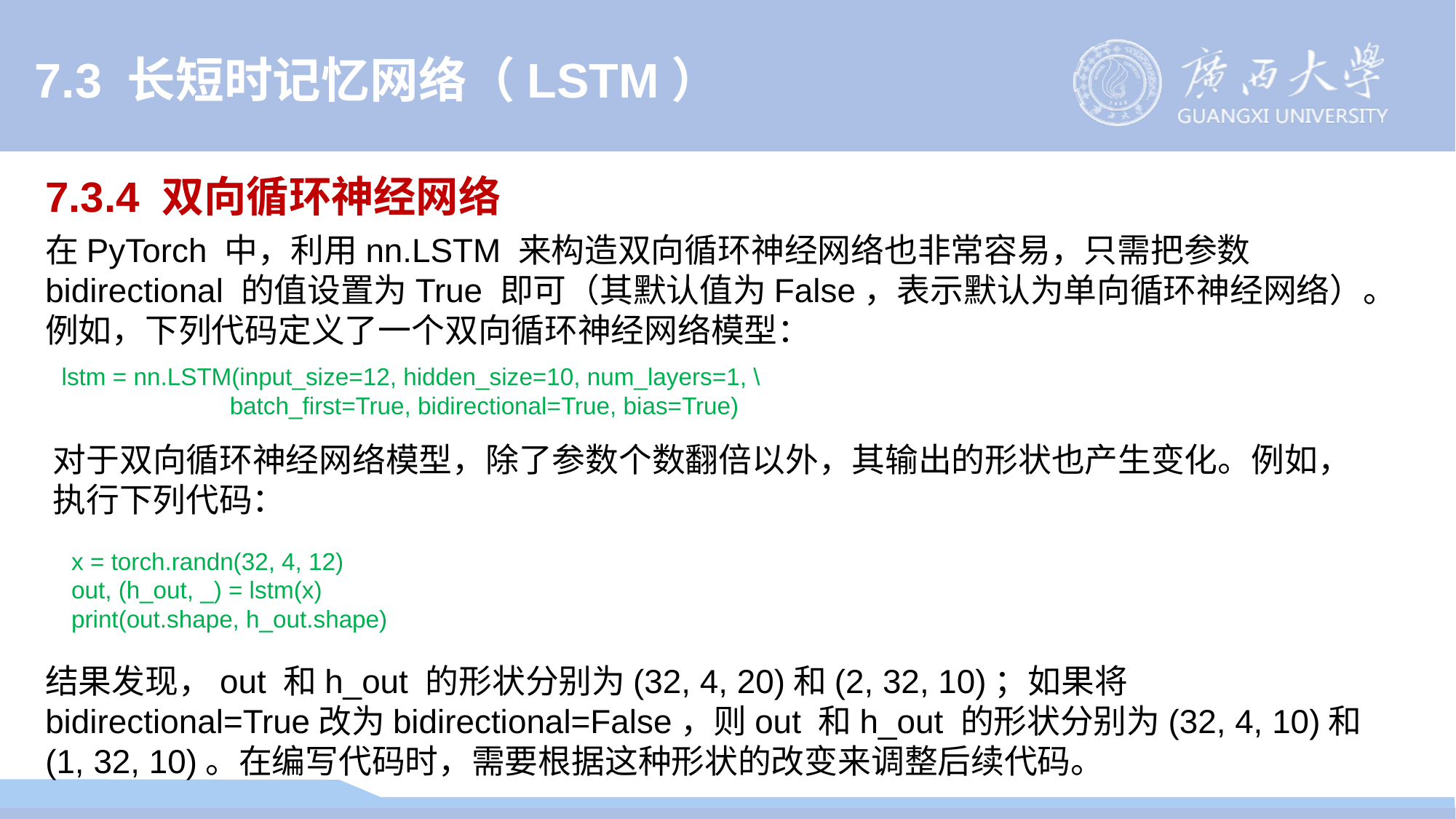

7.3 长短时记忆网络（LSTM）
7.3.4 双向循环神经网络
在PyTorch 中，利用nn.LSTM 来构造双向循环神经网络也非常容易，只需把参数bidirectional 的值设置为True 即可（其默认值为False，表示默认为单向循环神经网络）。例如，下列代码定义了一个双向循环神经网络模型：
lstm = nn.LSTM(input_size=12, hidden_size=10, num_layers=1, \
                         batch_first=True, bidirectional=True, bias=True)
对于双向循环神经网络模型，除了参数个数翻倍以外，其输出的形状也产生变化。例如，执行下列代码：
x = torch.randn(32, 4, 12)
out, (h_out, _) = lstm(x)
print(out.shape, h_out.shape)
结果发现，out 和h_out 的形状分别为(32, 4, 20)和(2, 32, 10)；如果将bidirectional=True改为bidirectional=False，则out 和h_out 的形状分别为(32, 4, 10)和(1, 32, 10)。在编写代码时，需要根据这种形状的改变来调整后续代码。